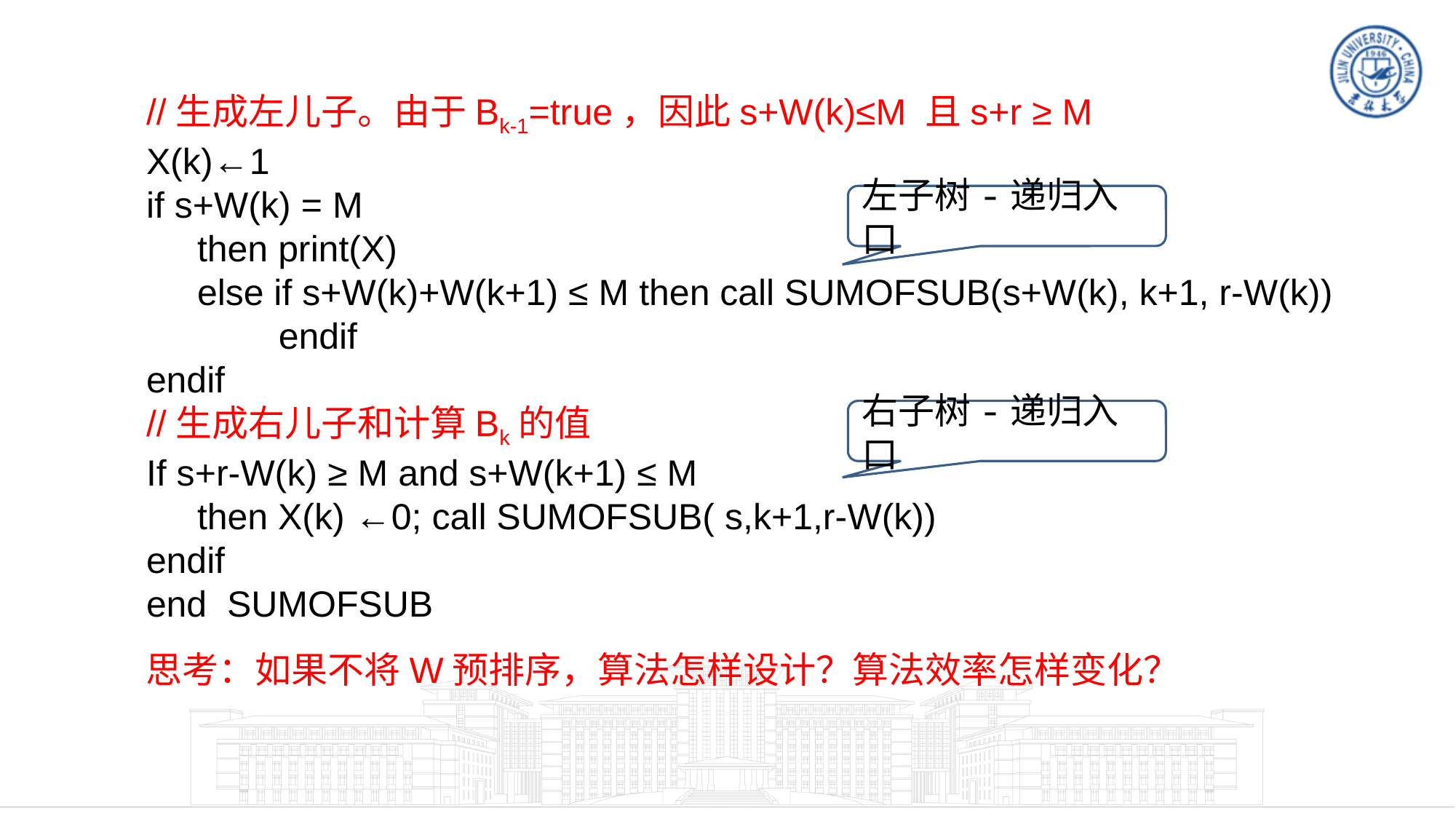

//生成左儿子。由于Bk-1=true，因此s+W(k)≤M 且s+r ≥ M
X(k)←1
if s+W(k) = M
     then print(X)
     else if s+W(k)+W(k+1) ≤ M then call SUMOFSUB(s+W(k), k+1, r-W(k))
             endif
endif
//生成右儿子和计算Bk的值
If s+r-W(k) ≥ M and s+W(k+1) ≤ M
     then X(k) ←0; call SUMOFSUB( s,k+1,r-W(k))
endif
end  SUMOFSUB
左子树-递归入口
右子树-递归入口
思考：如果不将W预排序，算法怎样设计？算法效率怎样变化？